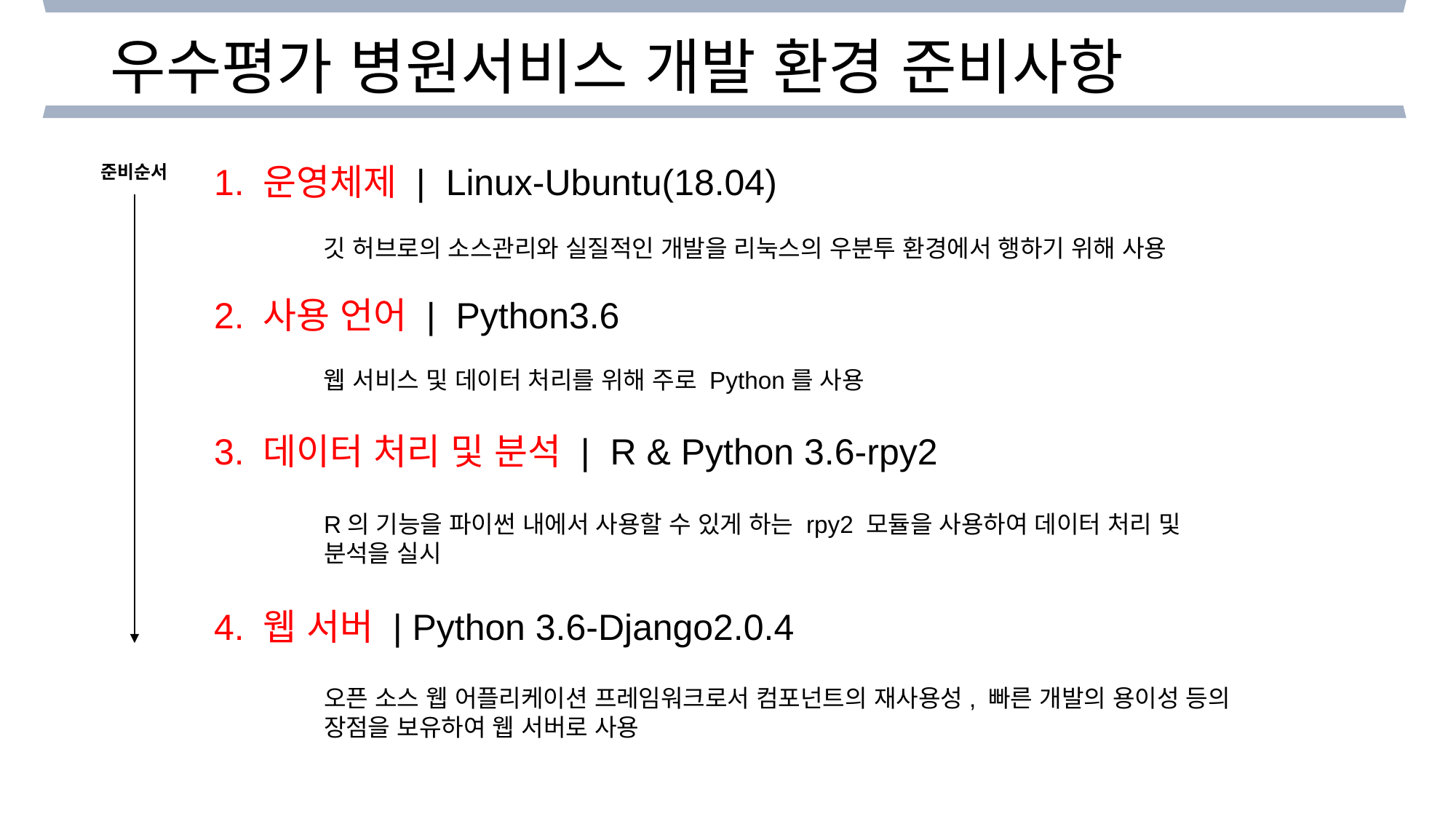

우수평가 병원서비스 개발 환경 준비사항

1. 운영체제 |  Linux-Ubuntu(18.04)
준비순서
깃 허브로의 소스관리와 실질적인 개발을 리눅스의 우분투 환경에서 행하기 위해 사용
2. 사용 언어 |  Python3.6
웹 서비스 및 데이터 처리를 위해 주로 Python를 사용
3. 데이터 처리 및 분석 |  R & Python 3.6-rpy2
R의 기능을 파이썬 내에서 사용할 수 있게 하는 rpy2 모듈을 사용하여 데이터 처리 및 분석을 실시
4. 웹 서버 | Python 3.6-Django2.0.4
오픈 소스 웹 어플리케이션 프레임워크로서 컴포넌트의 재사용성, 빠른 개발의 용이성 등의
장점을 보유하여 웹 서버로 사용